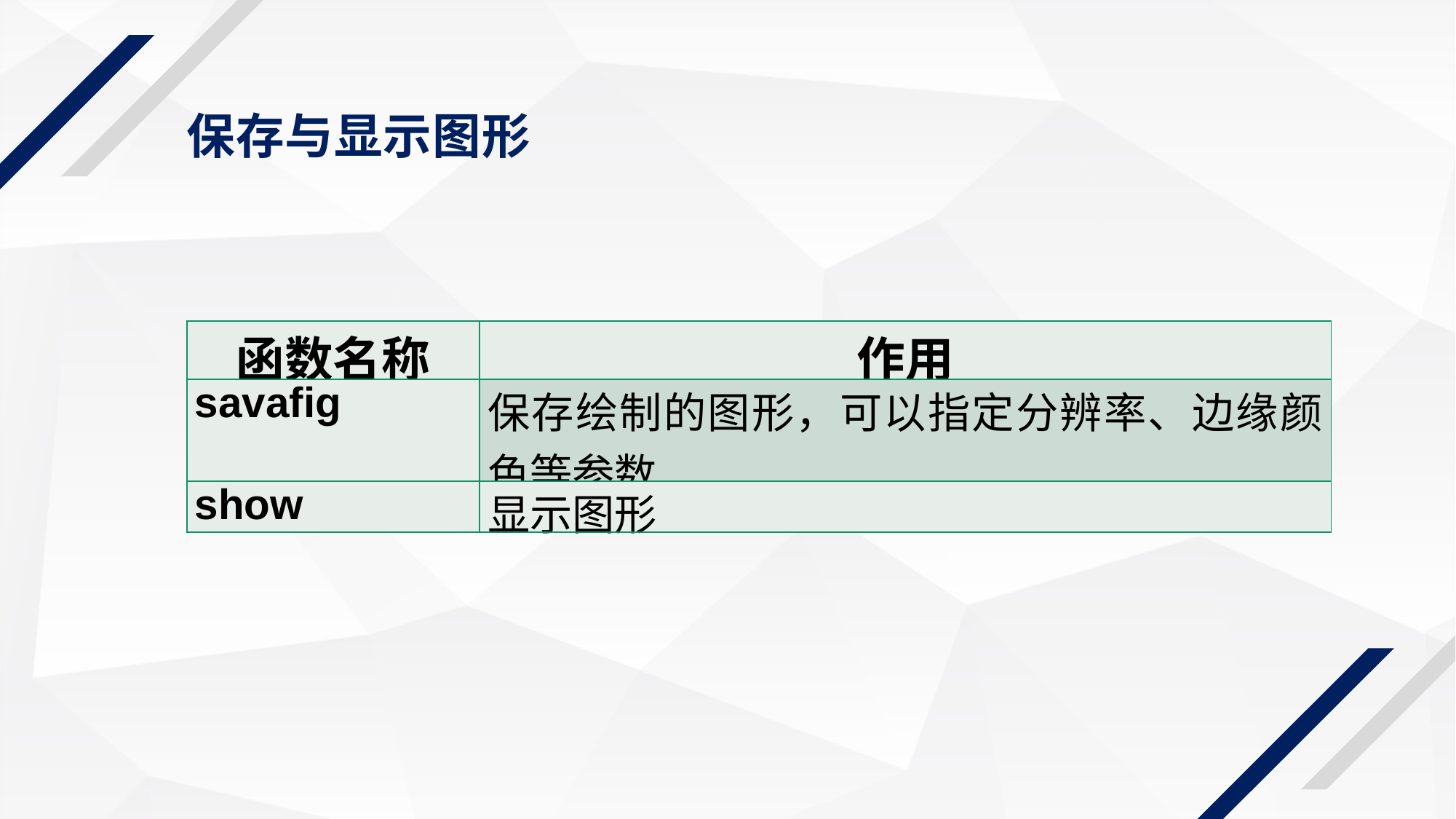

保存与显示图形
| 函数名称 | 作用 |
| --- | --- |
| savafig | 保存绘制的图形，可以指定分辨率、边缘颜色等参数 |
| show | 显示图形 |